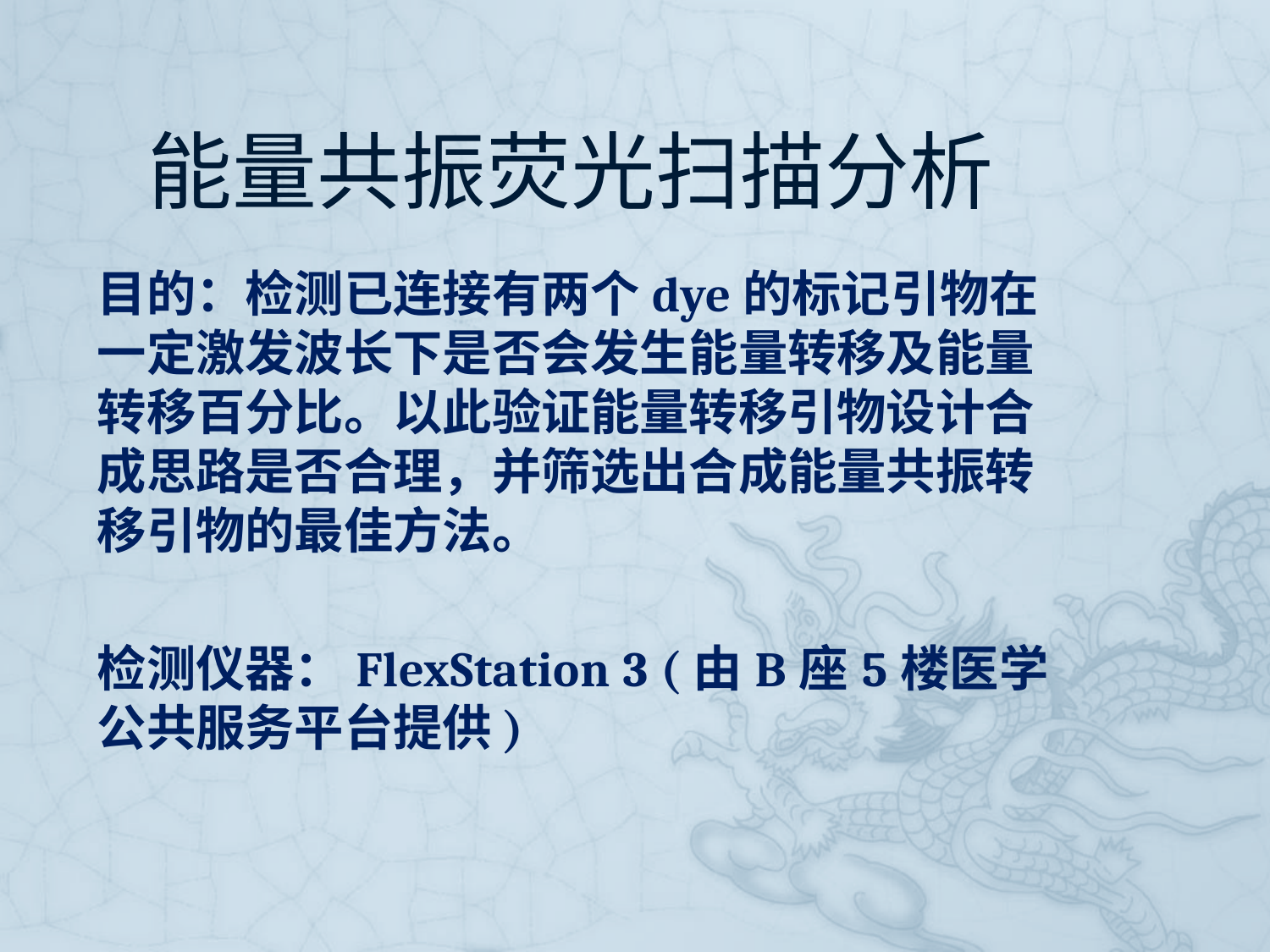

# 能量共振荧光扫描分析
目的：检测已连接有两个dye的标记引物在一定激发波长下是否会发生能量转移及能量转移百分比。以此验证能量转移引物设计合成思路是否合理，并筛选出合成能量共振转移引物的最佳方法。

检测仪器：FlexStation 3 (由B座5楼医学公共服务平台提供)